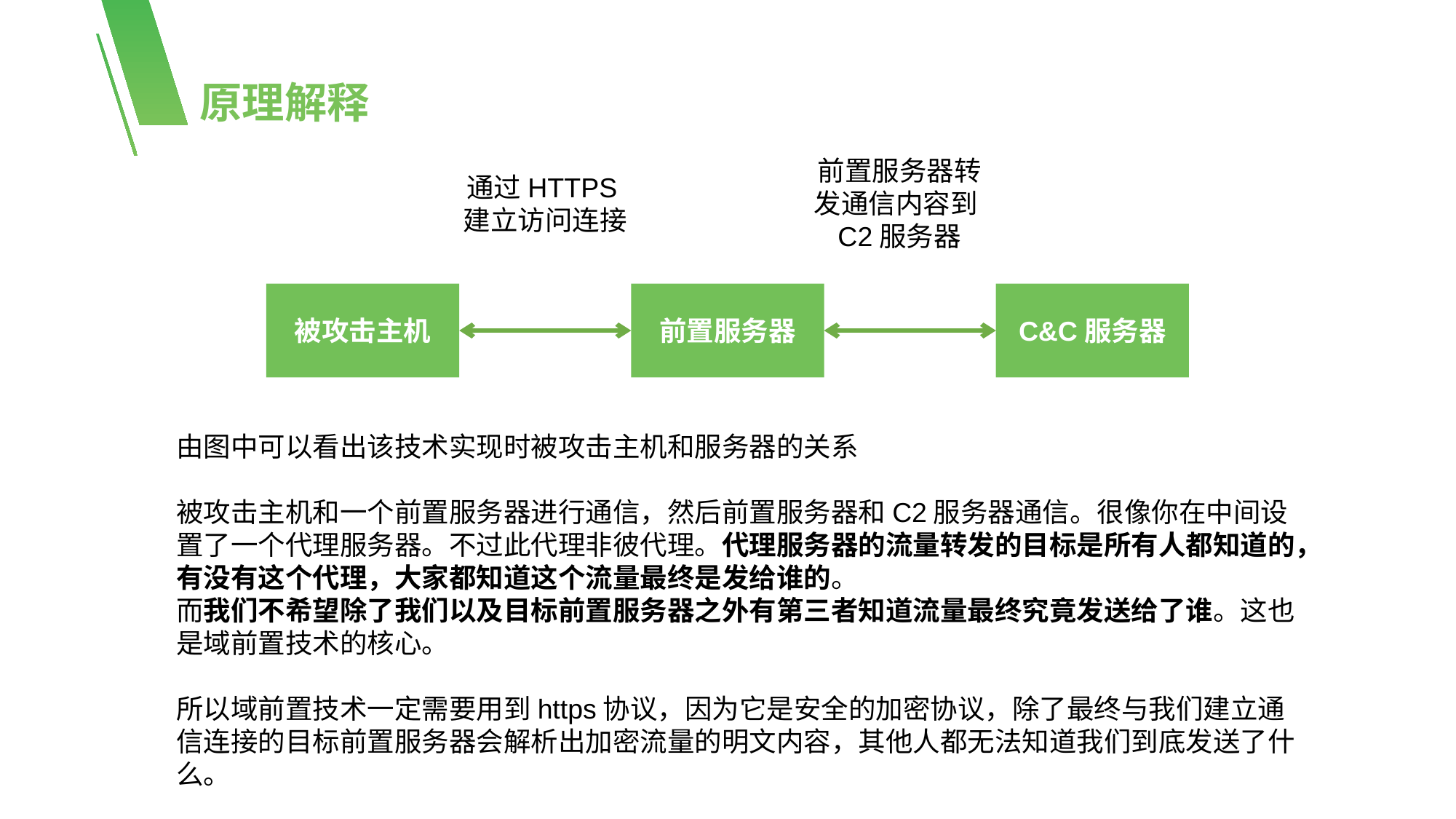

原理解释
前置服务器转发通信内容到C2服务器
通过HTTPS建立访问连接
前置服务器
被攻击主机
C&C服务器
由图中可以看出该技术实现时被攻击主机和服务器的关系

被攻击主机和一个前置服务器进行通信，然后前置服务器和C2服务器通信。很像你在中间设置了一个代理服务器。不过此代理非彼代理。代理服务器的流量转发的目标是所有人都知道的，有没有这个代理，大家都知道这个流量最终是发给谁的。
而我们不希望除了我们以及目标前置服务器之外有第三者知道流量最终究竟发送给了谁。这也是域前置技术的核心。

所以域前置技术一定需要用到https协议，因为它是安全的加密协议，除了最终与我们建立通信连接的目标前置服务器会解析出加密流量的明文内容，其他人都无法知道我们到底发送了什么。